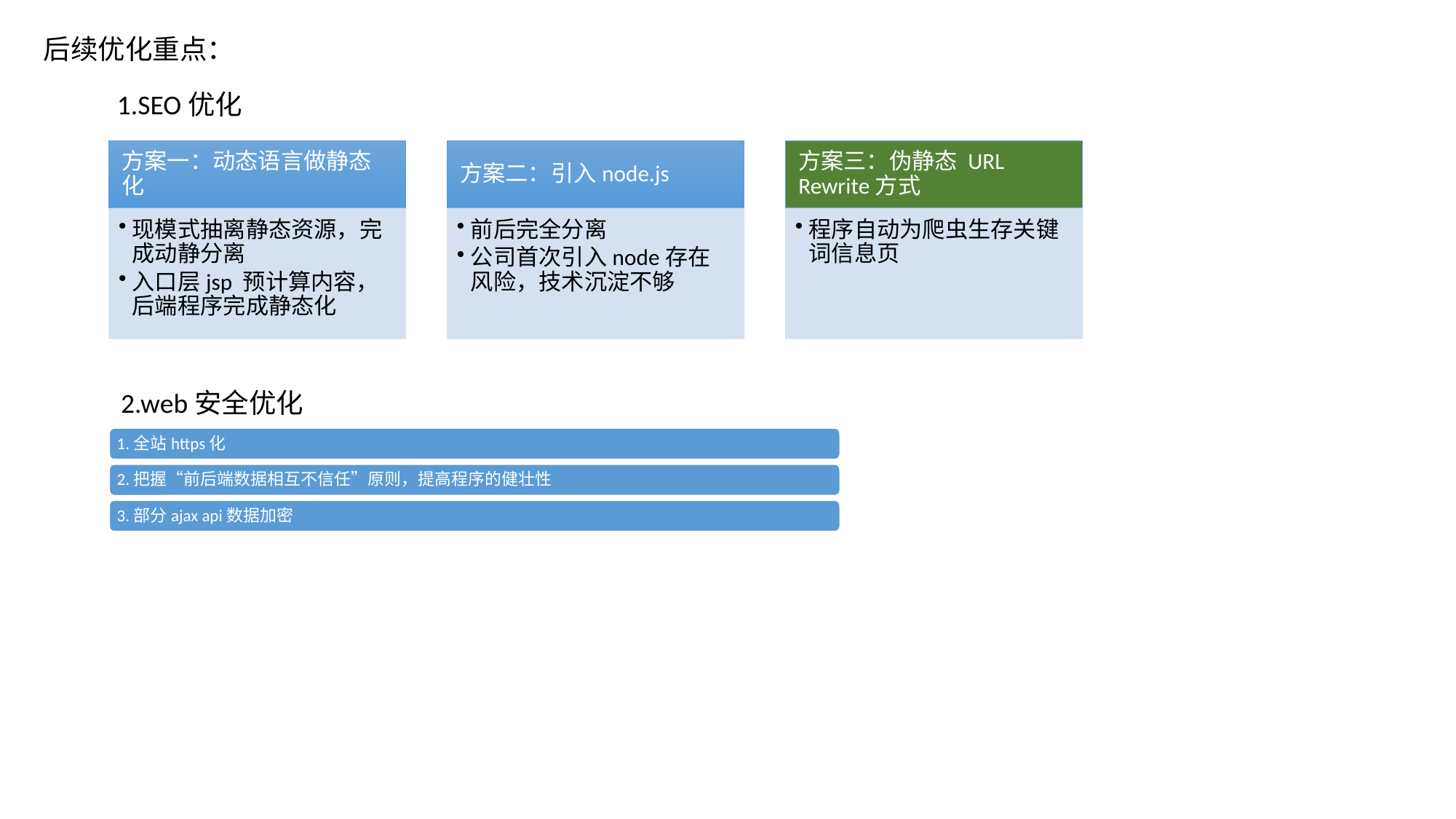

后续优化重点：
1.SEO优化
方案一：动态语言做静态化
现模式抽离静态资源，完成动静分离
入口层jsp 预计算内容，后端程序完成静态化
方案二：引入node.js
前后完全分离
公司首次引入node存在风险，技术沉淀不够
方案三：伪静态 URL Rewrite方式
程序自动为爬虫生存关键词信息页
2.web安全优化
1.全站https化
2.把握“前后端数据相互不信任”原则，提高程序的健壮性
3.部分ajax api数据加密